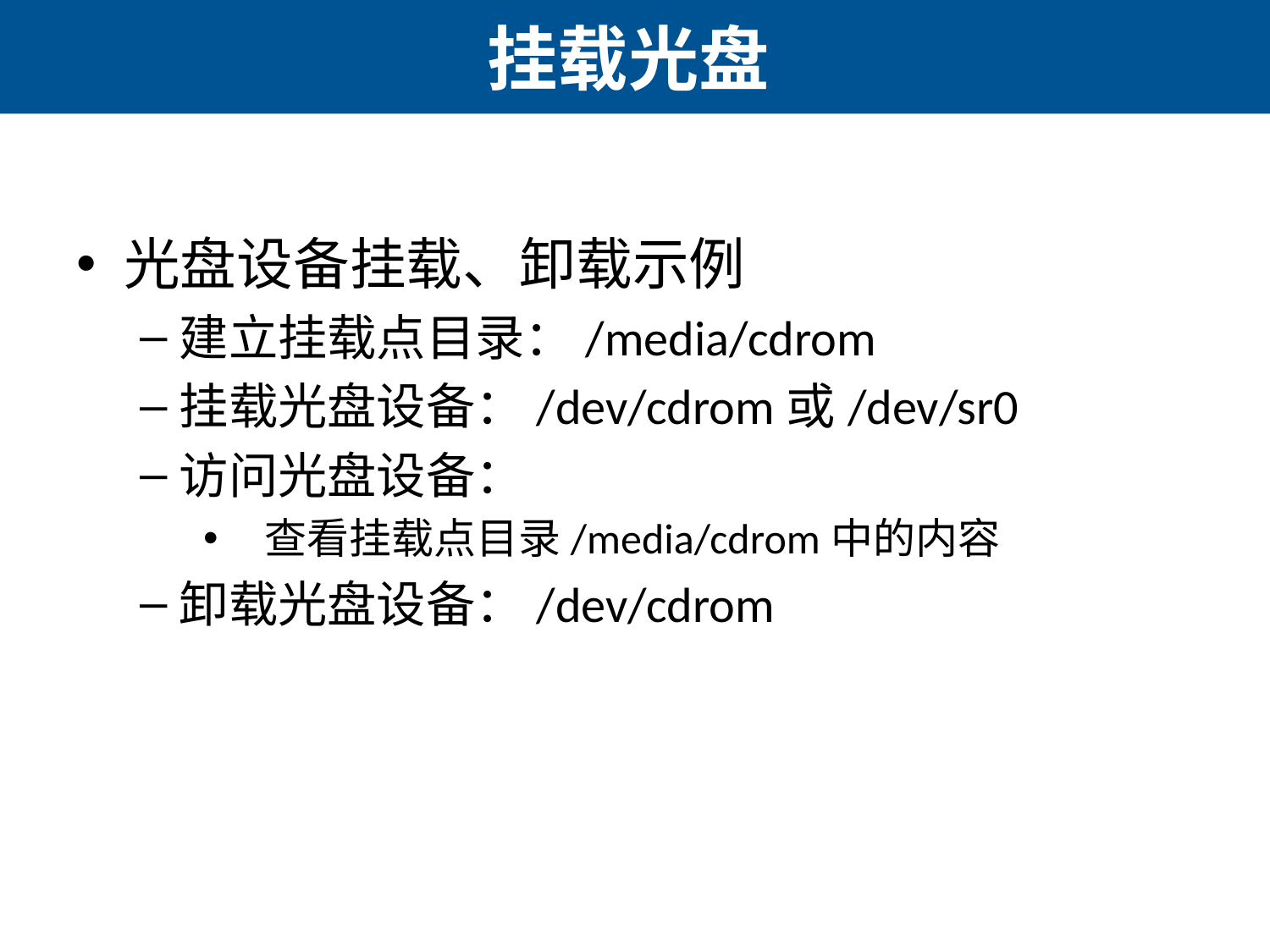

# 挂载光盘
光盘设备挂载、卸载示例
建立挂载点目录：/media/cdrom
挂载光盘设备：/dev/cdrom或/dev/sr0
访问光盘设备：
  查看挂载点目录/media/cdrom中的内容
卸载光盘设备：/dev/cdrom